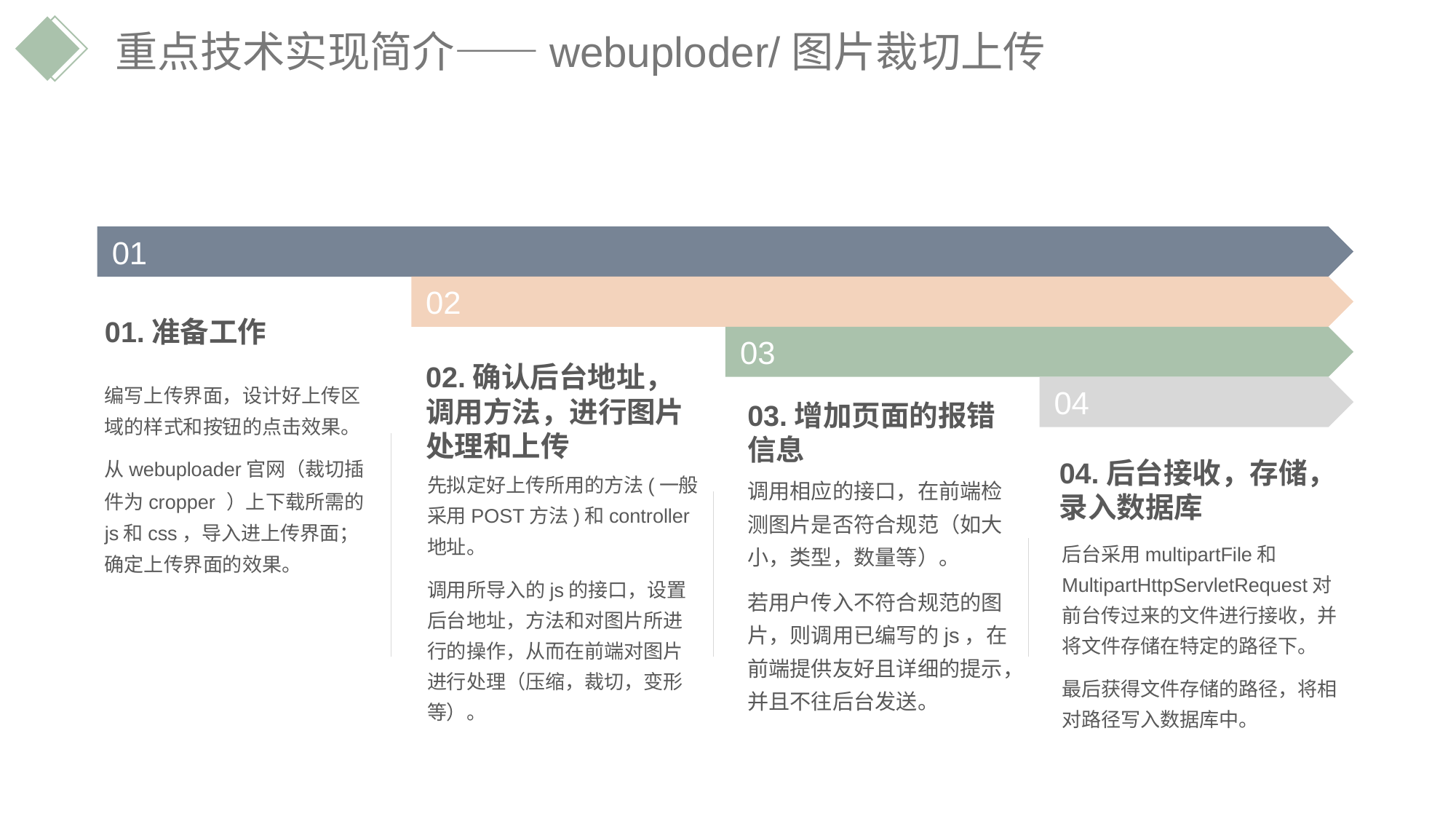

重点技术实现简介——webuploder/图片裁切上传
01
02
01.准备工作
03
02.确认后台地址，调用方法，进行图片处理和上传
编写上传界面，设计好上传区域的样式和按钮的点击效果。
从webuploader官网（裁切插件为cropper ）上下载所需的js和css，导入进上传界面；确定上传界面的效果。
04
03.增加页面的报错信息
04.后台接收，存储，录入数据库
先拟定好上传所用的方法(一般采用POST方法)和controller地址。
调用所导入的js的接口，设置后台地址，方法和对图片所进行的操作，从而在前端对图片进行处理（压缩，裁切，变形等）。
调用相应的接口，在前端检测图片是否符合规范（如大小，类型，数量等）。
若用户传入不符合规范的图片，则调用已编写的js，在前端提供友好且详细的提示，并且不往后台发送。
后台采用multipartFile和MultipartHttpServletRequest对前台传过来的文件进行接收，并将文件存储在特定的路径下。
最后获得文件存储的路径，将相对路径写入数据库中。